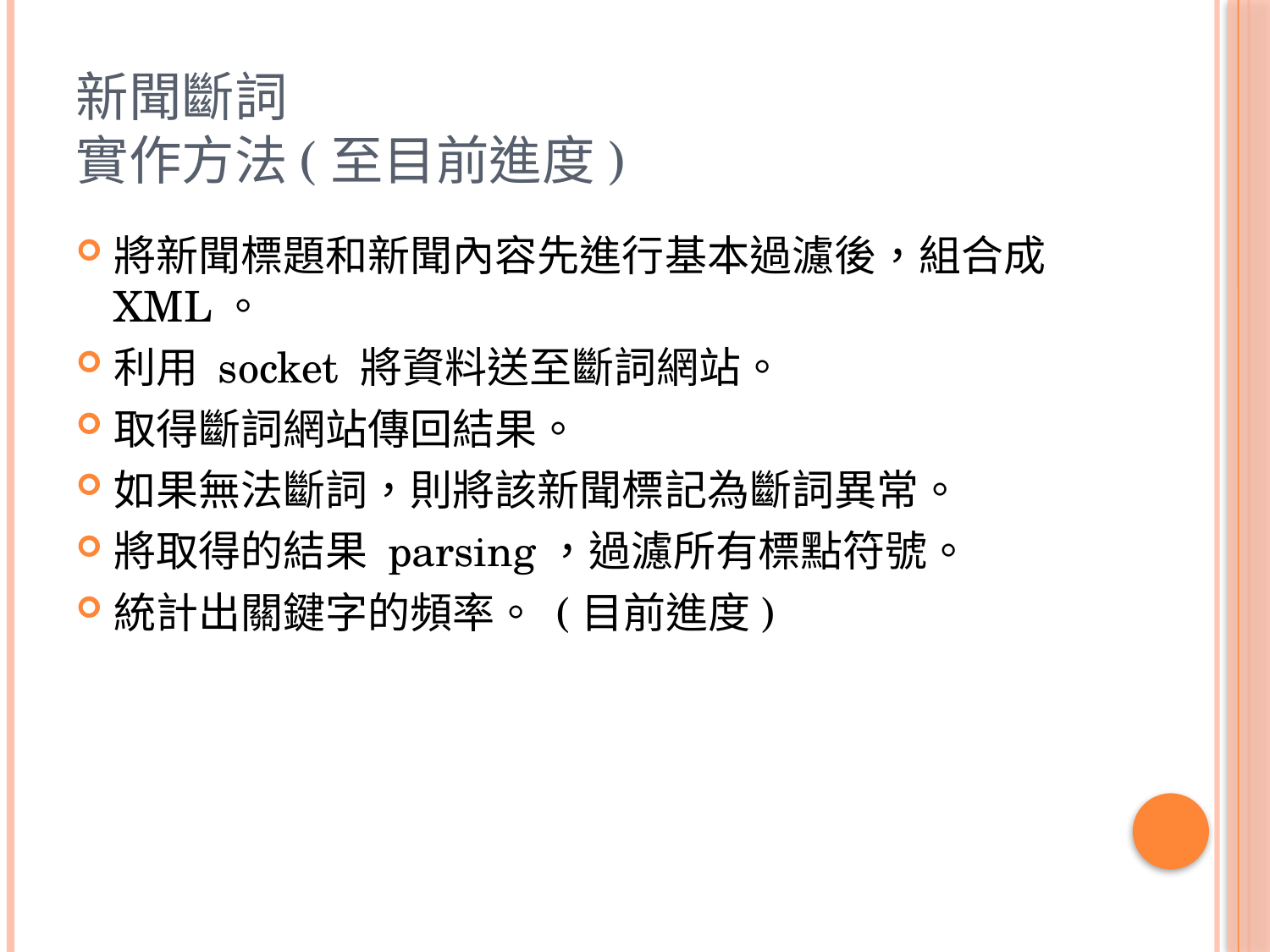

# 新聞斷詞 實作方法(至目前進度)
將新聞標題和新聞內容先進行基本過濾後，組合成 XML。
利用 socket 將資料送至斷詞網站。
取得斷詞網站傳回結果。
如果無法斷詞，則將該新聞標記為斷詞異常。
將取得的結果 parsing，過濾所有標點符號。
統計出關鍵字的頻率。 (目前進度)